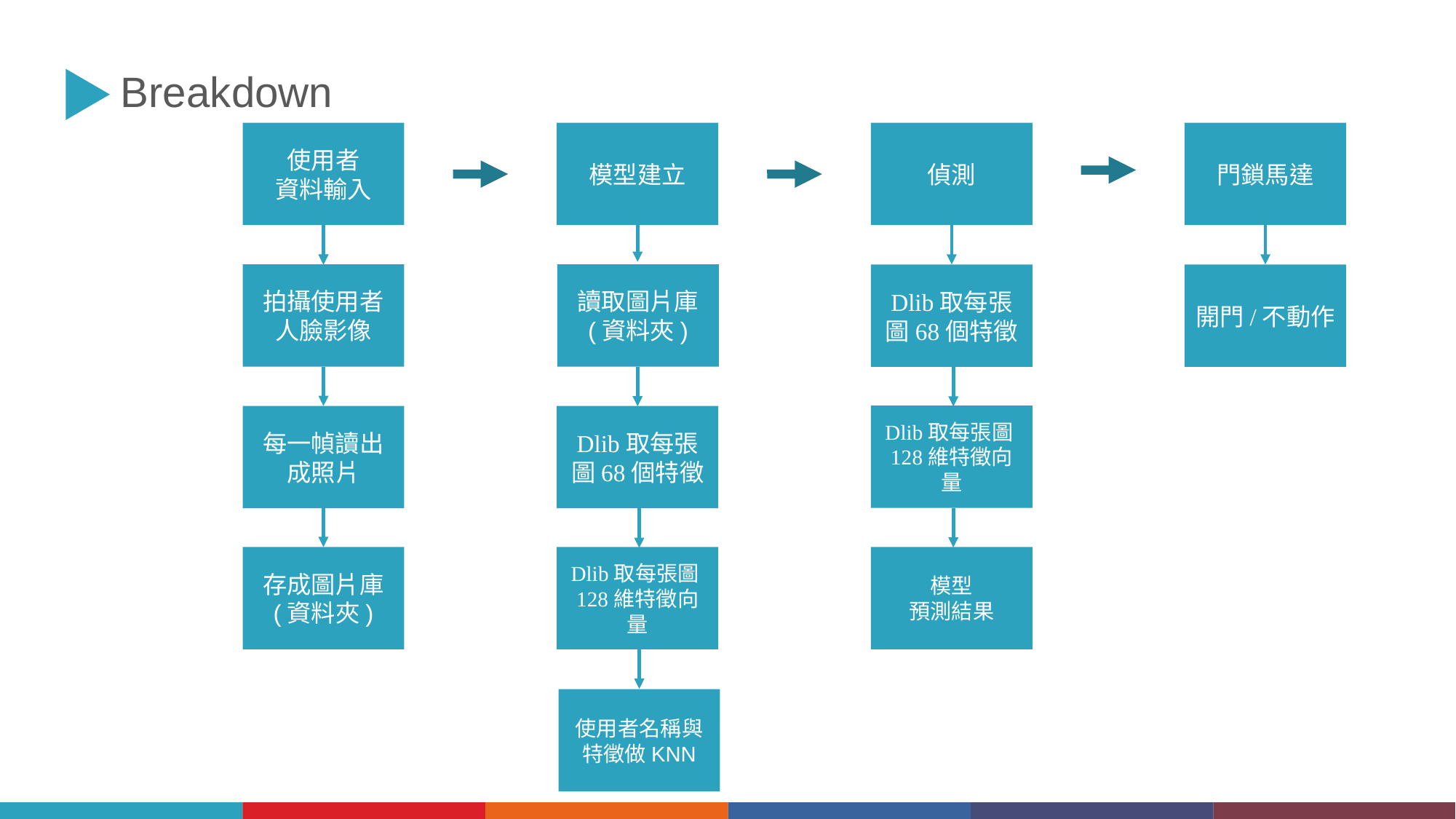

Breakdown

使用者
資料輸入
模型建立
偵測
門鎖馬達
拍攝使用者人臉影像
讀取圖片庫
(資料夾)
Dlib取每張圖68個特徵
開門/不動作
Dlib取每張圖128維特徵向量
每一幀讀出成照片
Dlib取每張圖68個特徵
存成圖片庫
(資料夾)
Dlib取每張圖128維特徵向量
模型
預測結果
使用者名稱與特徵做KNN